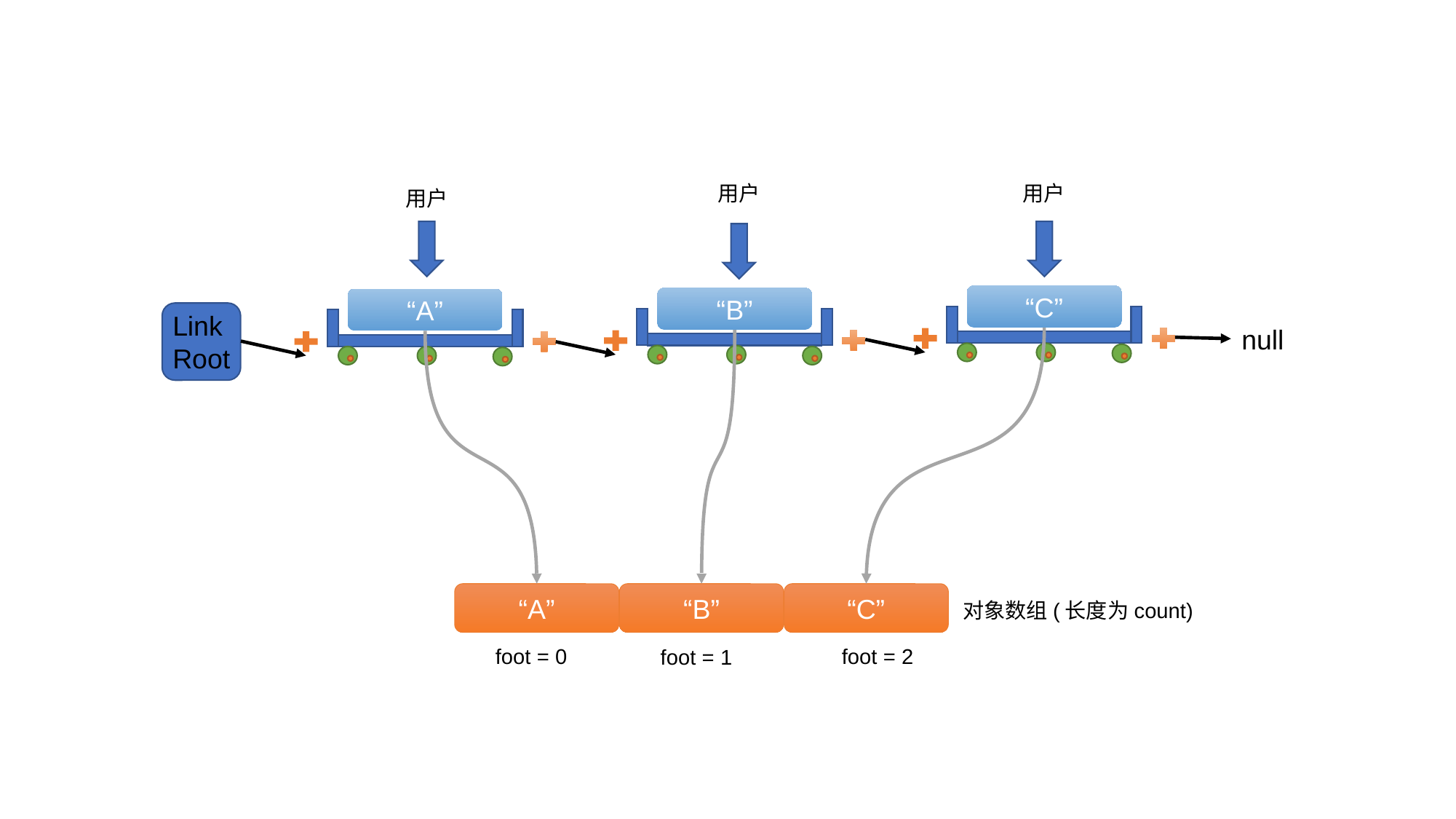

用户
用户
用户

“C”
“B”
“A”

Link
Root

null

“A”
“B”
“C”
对象数组(长度为count)
foot = 2
foot = 0
foot = 1